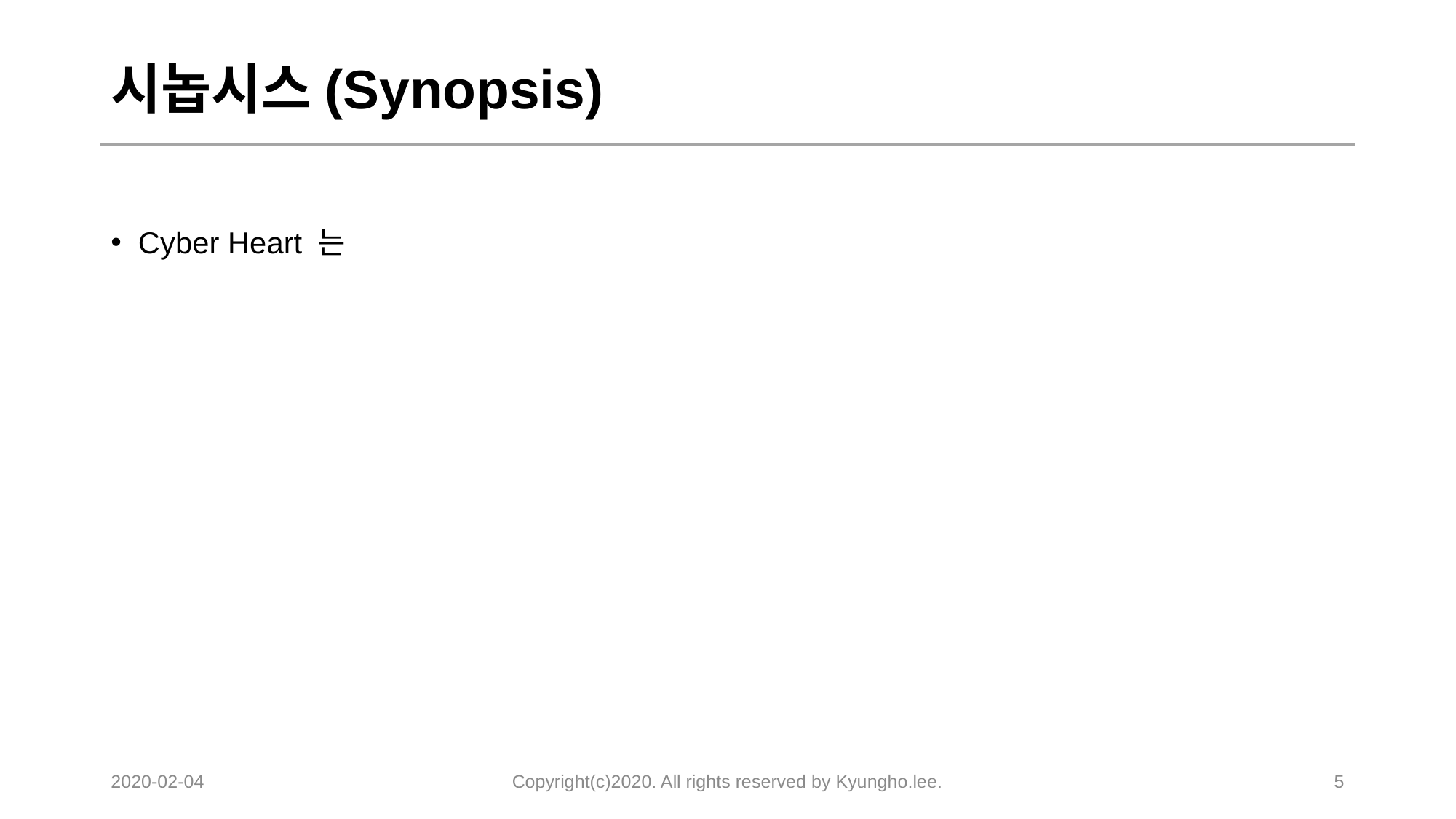

# 시놉시스(Synopsis)
Cyber Heart 는
2020-02-04
Copyright(c)2020. All rights reserved by Kyungho.lee.
5